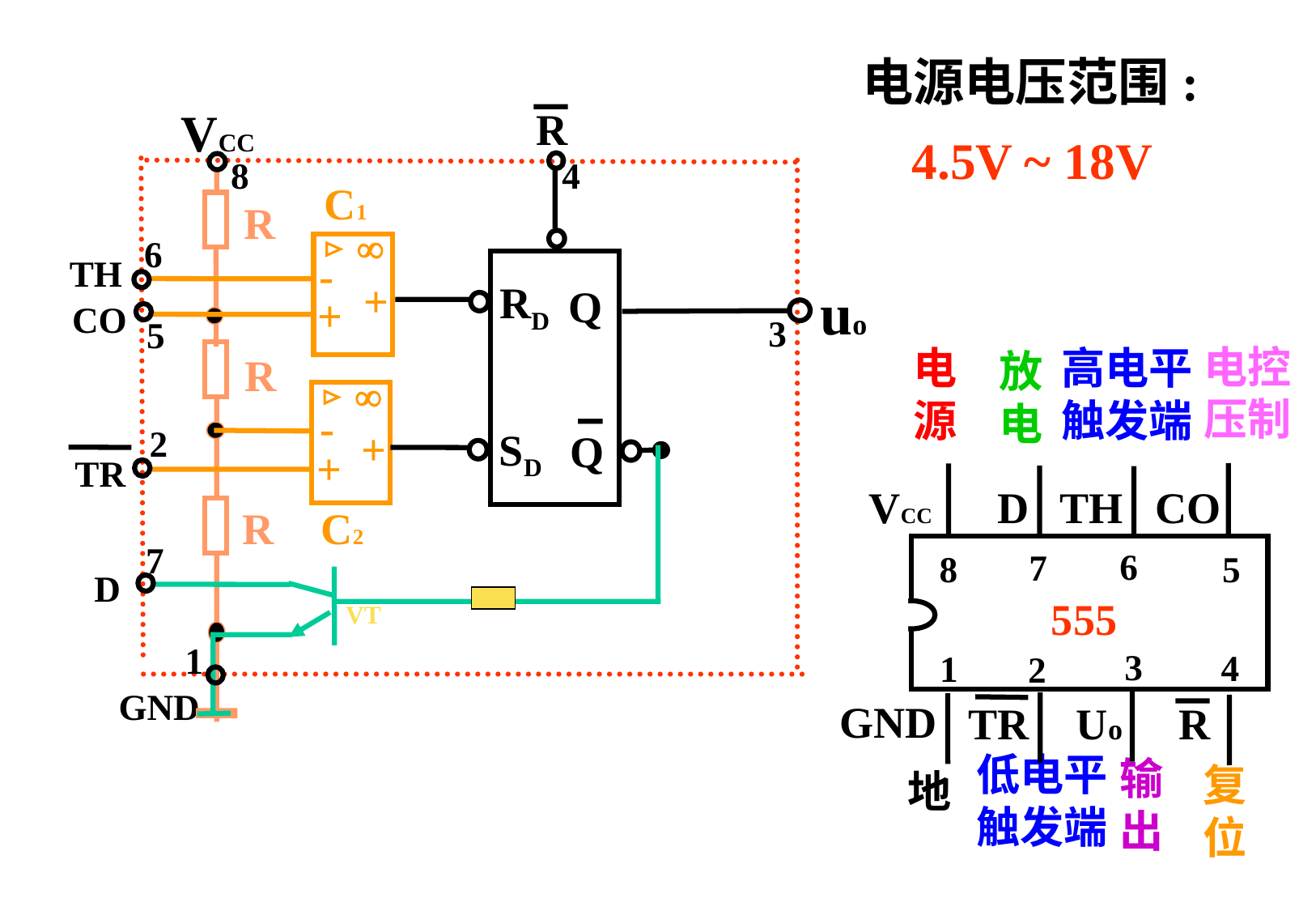

电源电压范围:
4.5V ~ 18V
VCC
 R
TH
uo
CO
TR
D
GND

8
4

C1
R

∞
6

-

+
RD

Q

+

3
5

R

∞

-

2
+
SD
Q

+

R
C2

7

VT

1

电控压制
电源
高电平触发端
放电

D
VCC
TH
CO

6
7
8
5
555
3
4
1
2
GND
TR
Uo
 R

低电平触发端
输出
复位
地